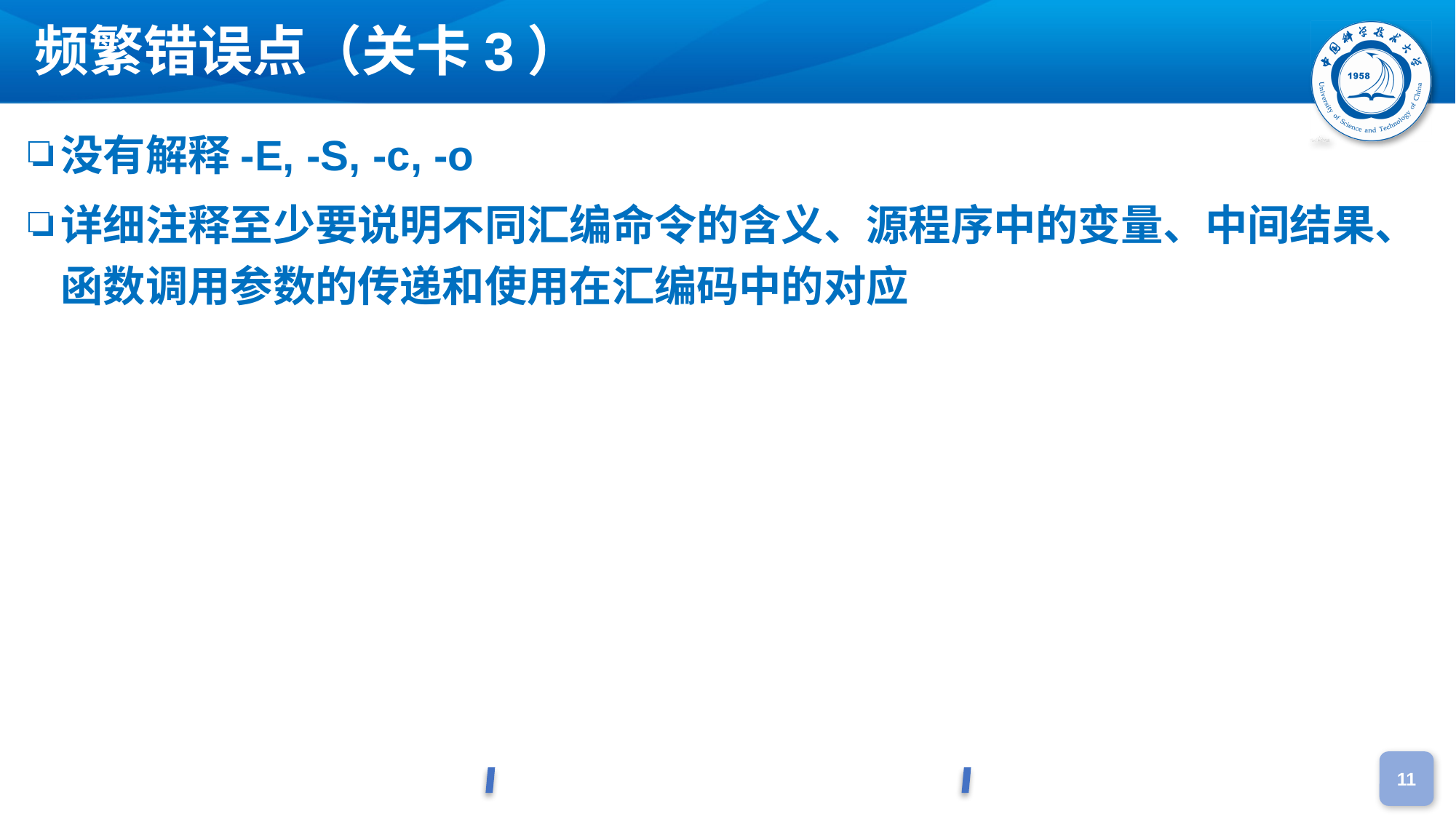

# 频繁错误点（关卡3）
没有解释-E, -S, -c, -o
详细注释至少要说明不同汇编命令的含义、源程序中的变量、中间结果、函数调用参数的传递和使用在汇编码中的对应